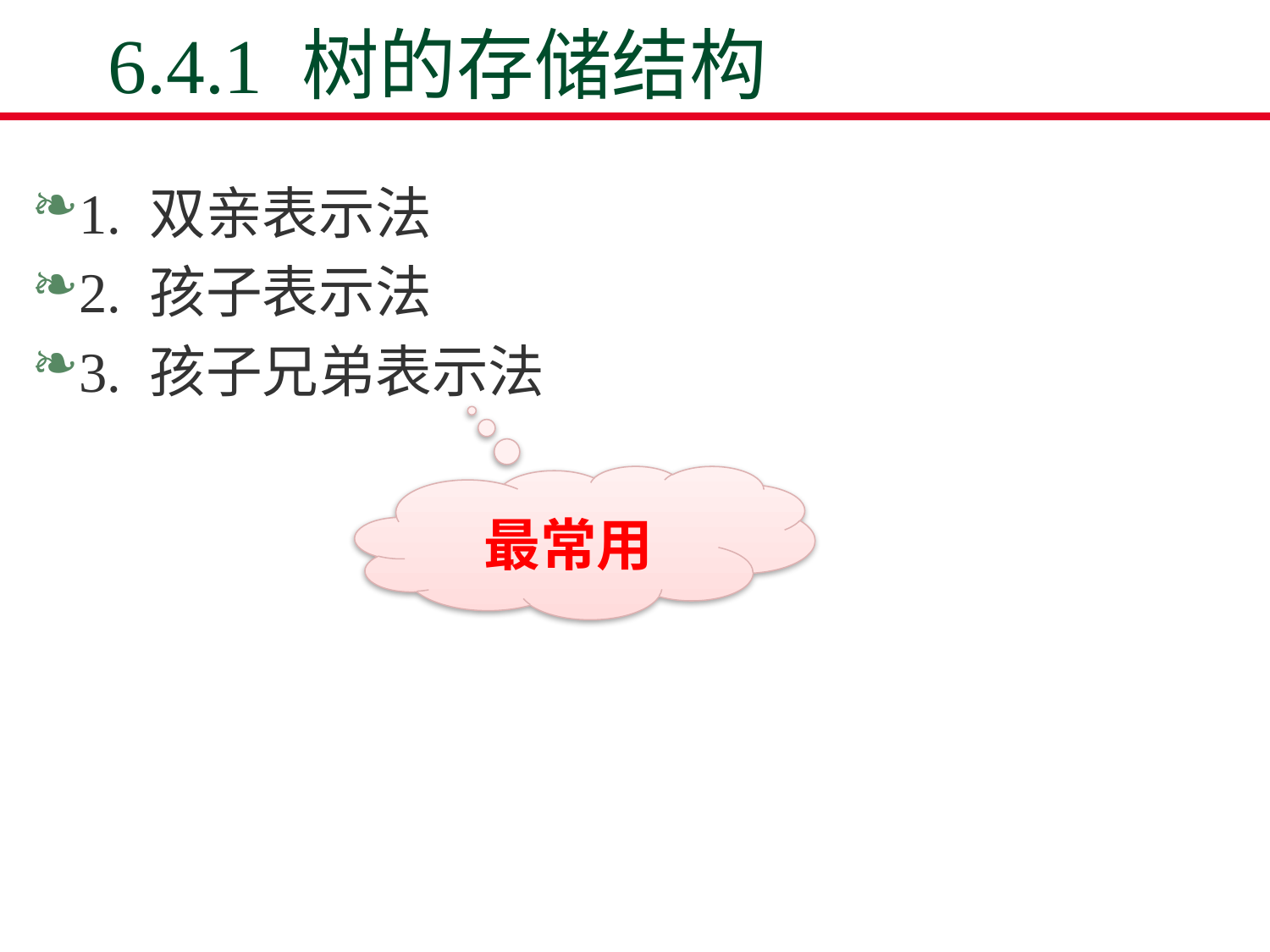

# 6.4.1 树的存储结构
1. 双亲表示法
2. 孩子表示法
3. 孩子兄弟表示法

最常用